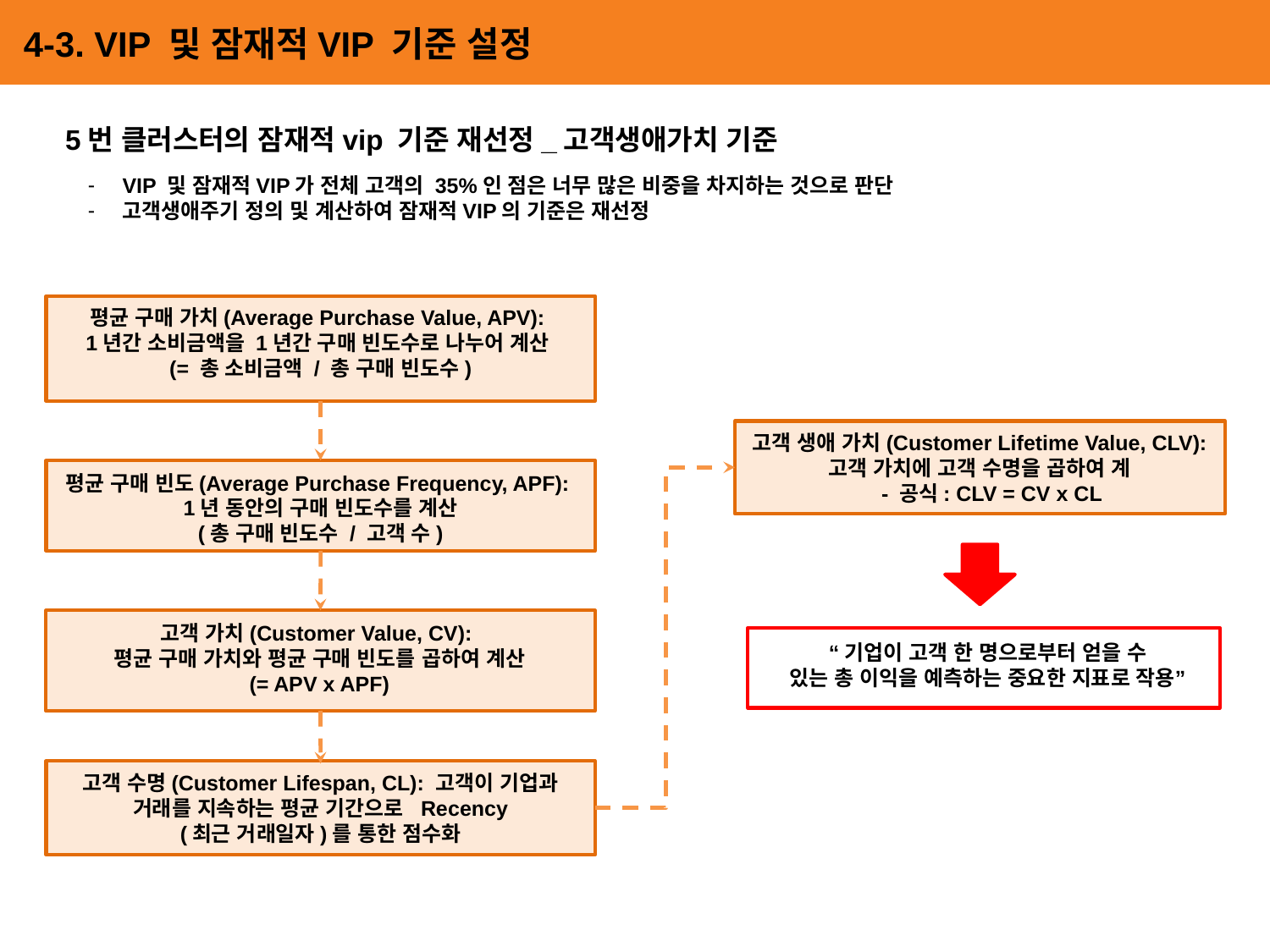

4-3. VIP 및 잠재적VIP 기준 설정

5번 클러스터의 잠재적vip 기준 재선정_고객생애가치 기준
VIP 및 잠재적VIP가 전체 고객의 35%인 점은 너무 많은 비중을 차지하는 것으로 판단
고객생애주기 정의 및 계산하여 잠재적VIP의 기준은 재선정

평균 구매 가치(Average Purchase Value, APV):
1년간 소비금액을 1년간 구매 빈도수로 나누어 계산
(= 총 소비금액 / 총 구매 빈도수)

고객 생애 가치(Customer Lifetime Value, CLV): 고객 가치에 고객 수명을 곱하여 계
    - 공식: CLV = CV x CL

평균 구매 빈도(Average Purchase Frequency, APF):
1년 동안의 구매 빈도수를 계산
(총 구매 빈도수 / 고객 수)

고객 가치(Customer Value, CV):
평균 구매 가치와 평균 구매 빈도를 곱하여 계산
(= APV x APF)

“기업이 고객 한 명으로부터 얻을 수
있는 총 이익을 예측하는 중요한 지표로 작용”

고객 수명(Customer Lifespan, CL): 고객이 기업과 거래를 지속하는 평균 기간으로  Recency
(최근 거래일자)를 통한 점수화